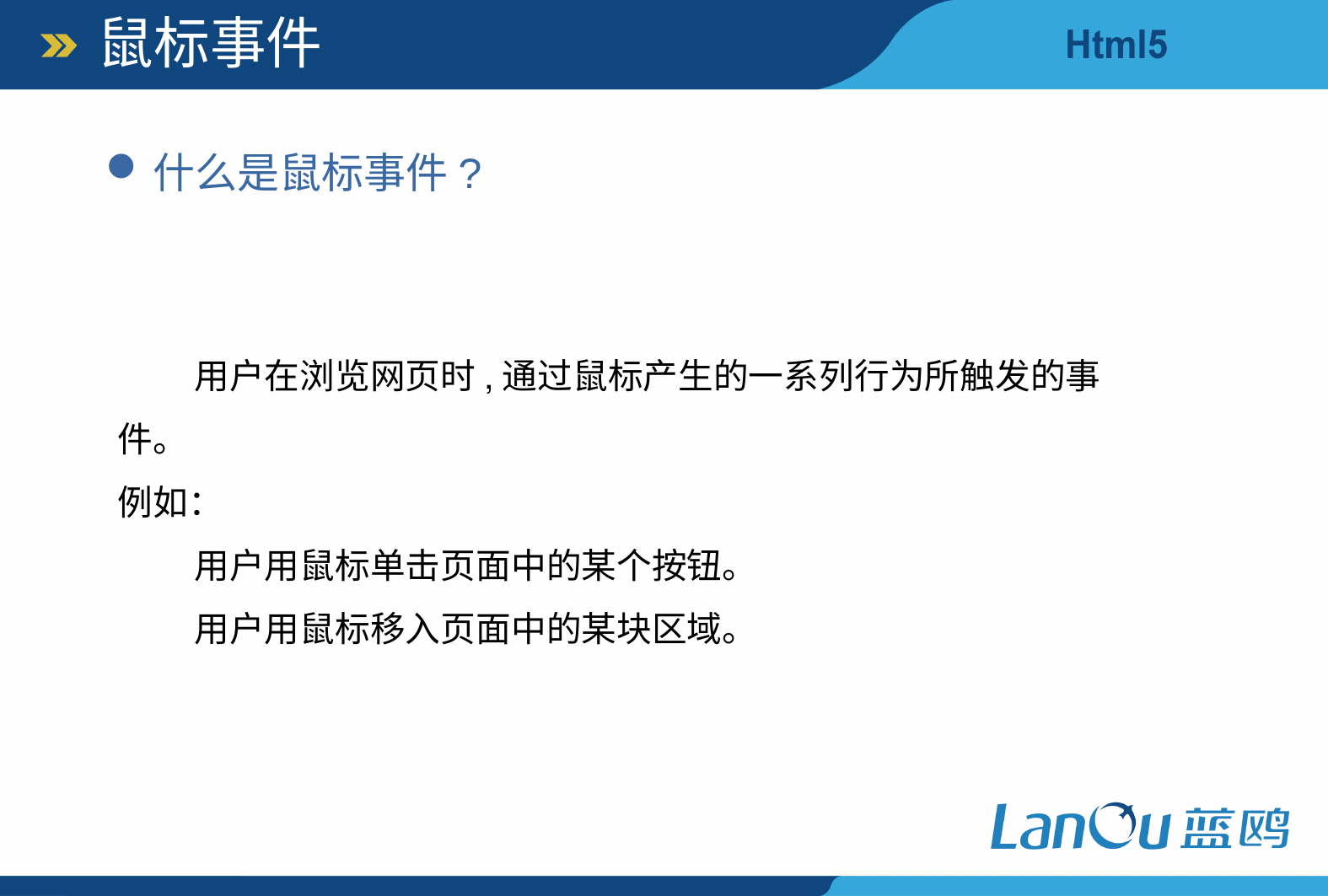

鼠标事件
什么是鼠标事件?
       用户在浏览网页时,通过鼠标产生的一系列行为所触发的事件。
例如：
       用户用鼠标单击页面中的某个按钮。
       用户用鼠标移入页面中的某块区域。